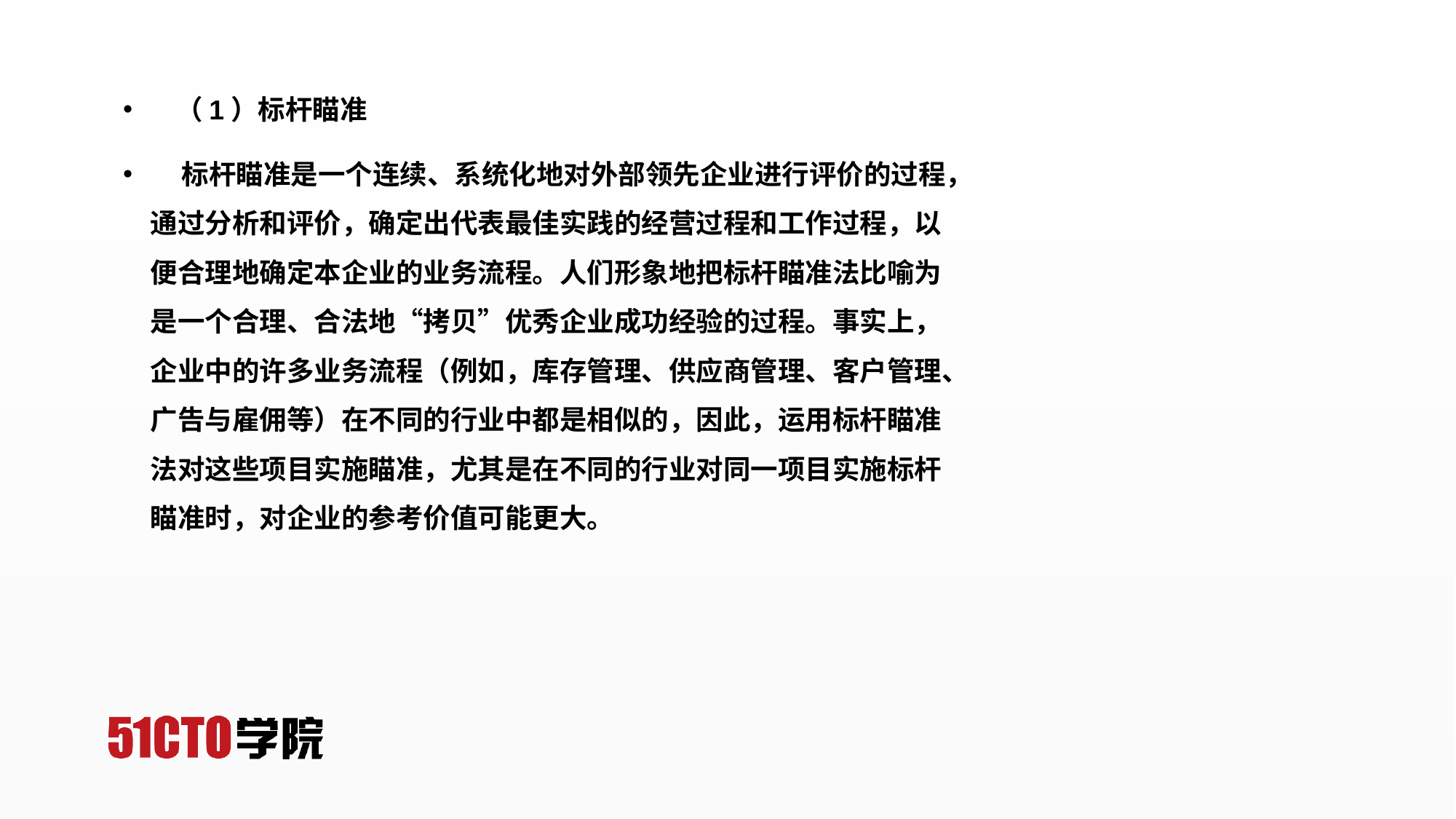

（1）标杆瞄准
    标杆瞄准是一个连续、系统化地对外部领先企业进行评价的过程，通过分析和评价，确定出代表最佳实践的经营过程和工作过程，以便合理地确定本企业的业务流程。人们形象地把标杆瞄准法比喻为是一个合理、合法地“拷贝”优秀企业成功经验的过程。事实上，企业中的许多业务流程（例如，库存管理、供应商管理、客户管理、广告与雇佣等）在不同的行业中都是相似的，因此，运用标杆瞄准法对这些项目实施瞄准，尤其是在不同的行业对同一项目实施标杆瞄准时，对企业的参考价值可能更大。